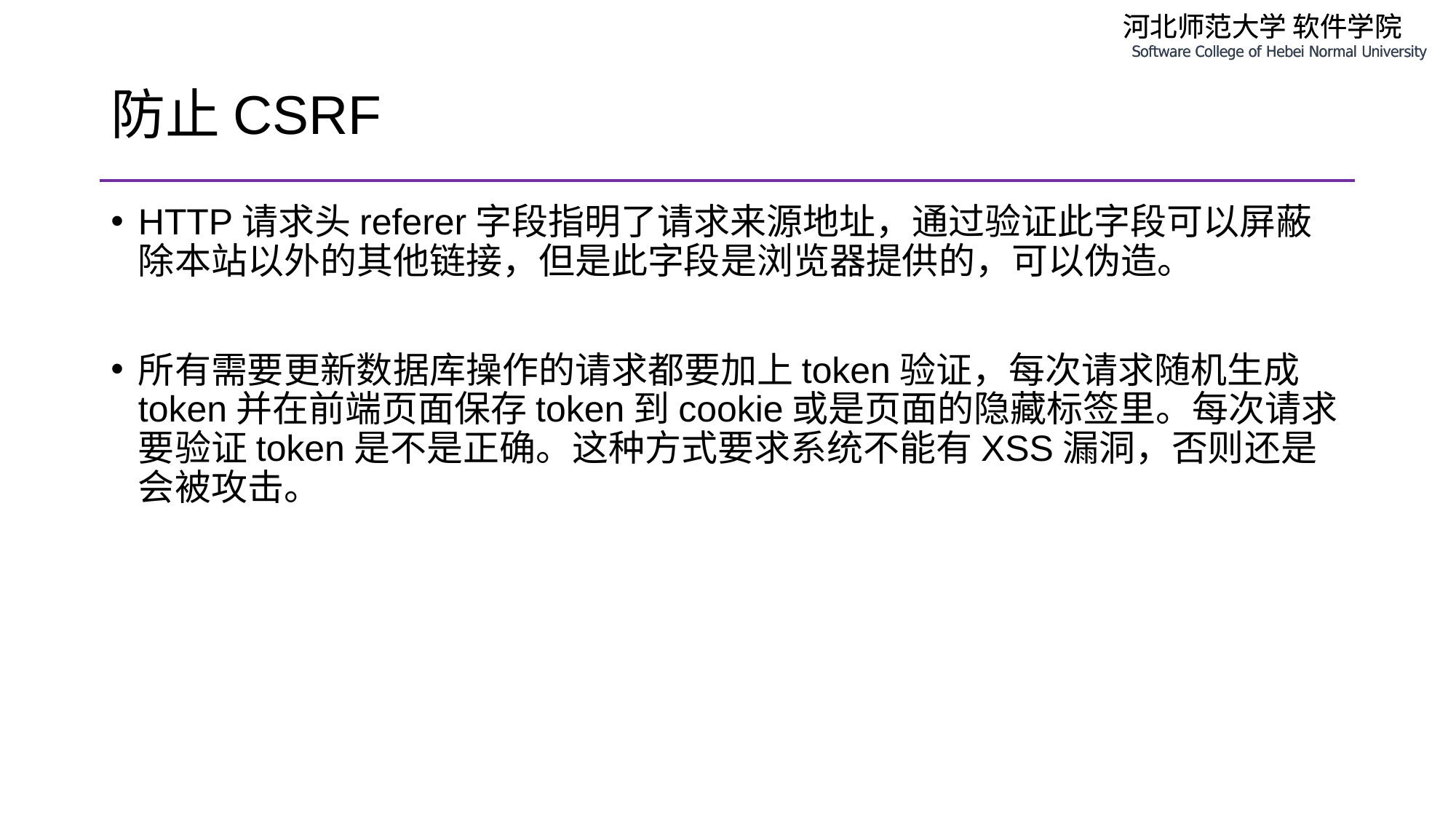

# 防止CSRF
HTTP请求头referer字段指明了请求来源地址，通过验证此字段可以屏蔽除本站以外的其他链接，但是此字段是浏览器提供的，可以伪造。

所有需要更新数据库操作的请求都要加上token验证，每次请求随机生成token并在前端页面保存token到cookie或是页面的隐藏标签里。每次请求要验证token是不是正确。这种方式要求系统不能有XSS漏洞，否则还是会被攻击。